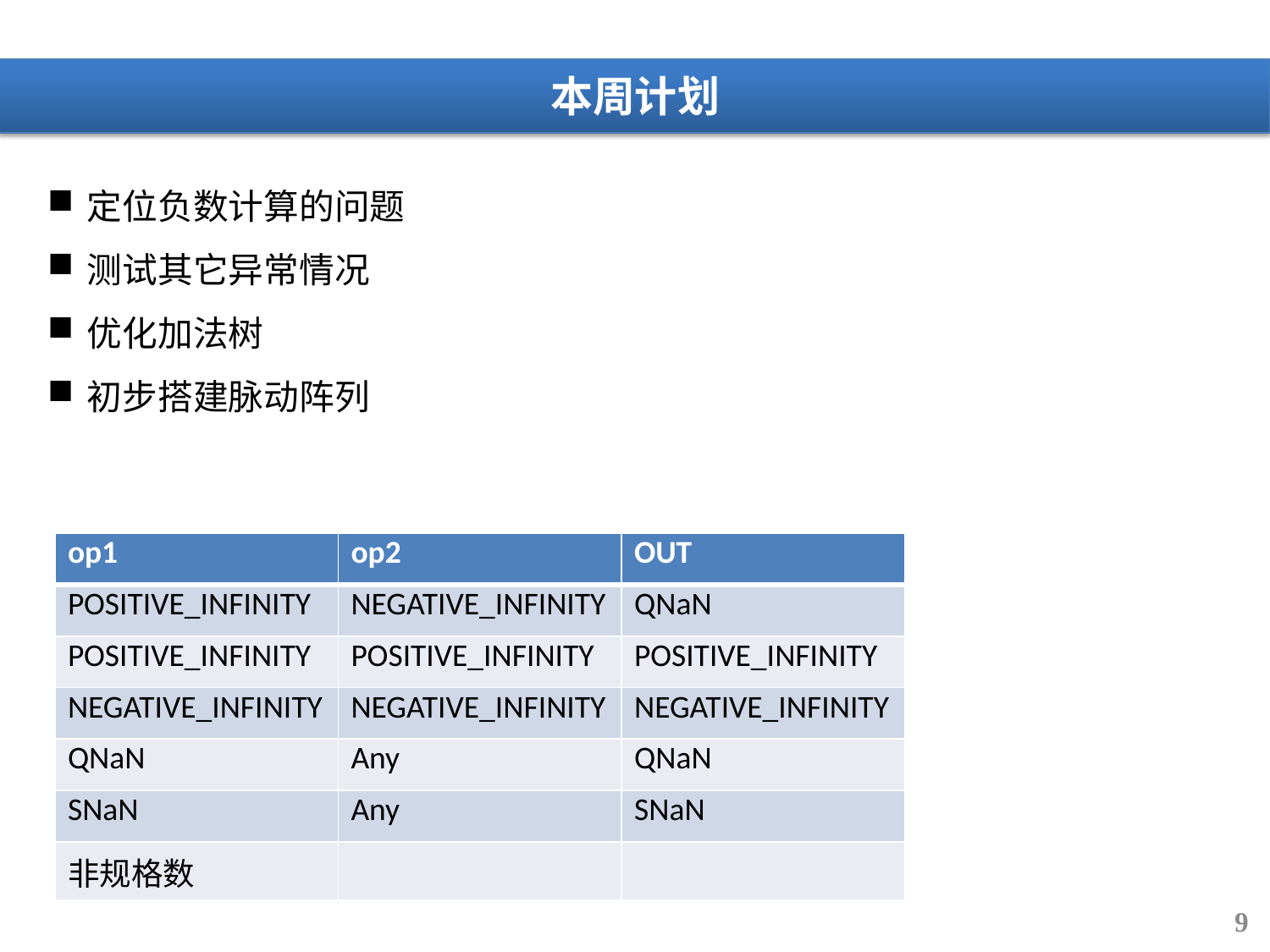

# 本周计划
定位负数计算的问题
测试其它异常情况
优化加法树
初步搭建脉动阵列
| op1 | op2 | OUT |
| --- | --- | --- |
| POSITIVE\_INFINITY | NEGATIVE\_INFINITY | QNaN |
| POSITIVE\_INFINITY | POSITIVE\_INFINITY | POSITIVE\_INFINITY |
| NEGATIVE\_INFINITY | NEGATIVE\_INFINITY | NEGATIVE\_INFINITY |
| QNaN | Any | QNaN |
| SNaN | Any | SNaN |
| 非规格数 |  |  |
9